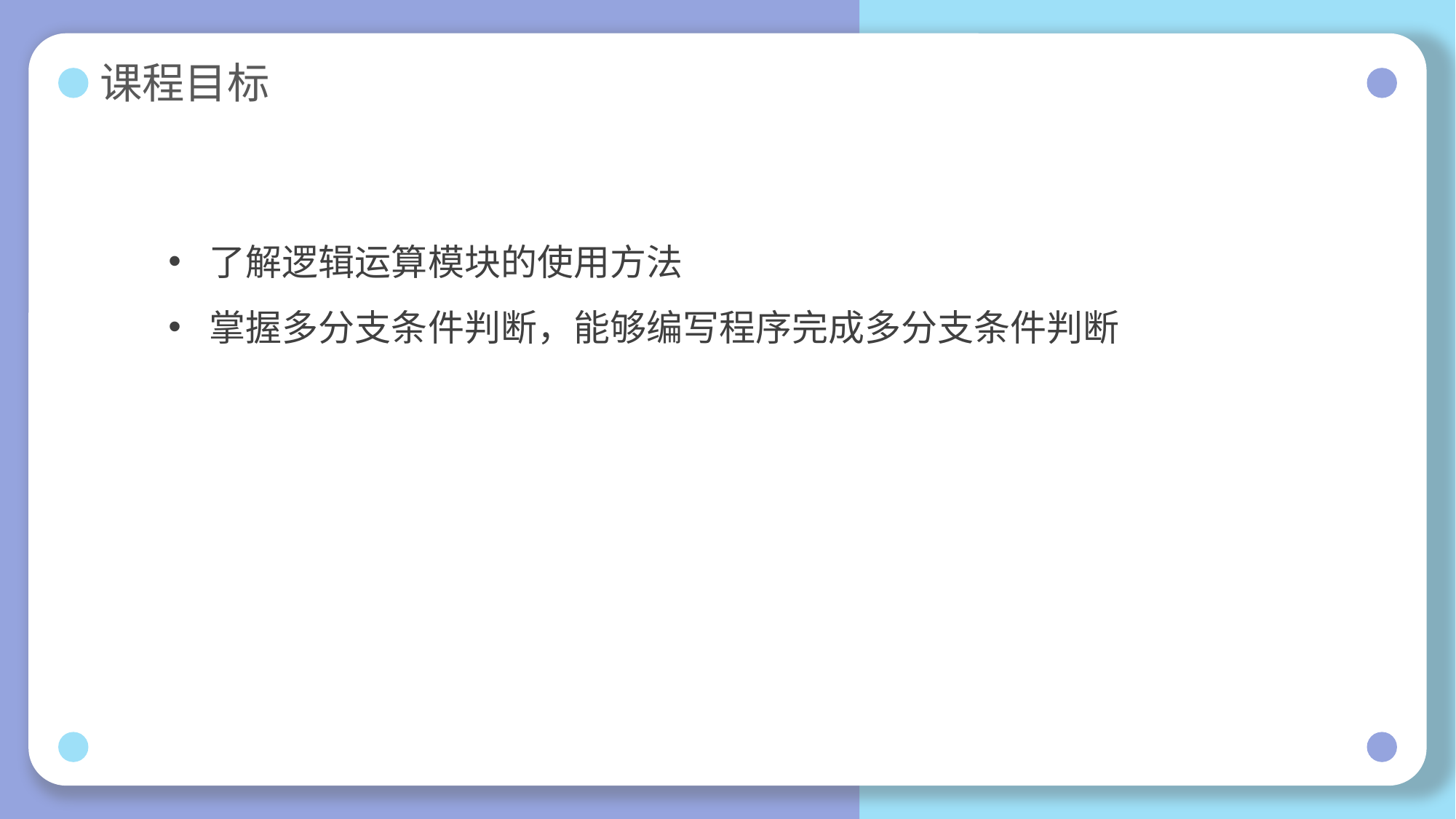

# 课程目标
了解逻辑运算模块的使用方法
掌握多分支条件判断，能够编写程序完成多分支条件判断